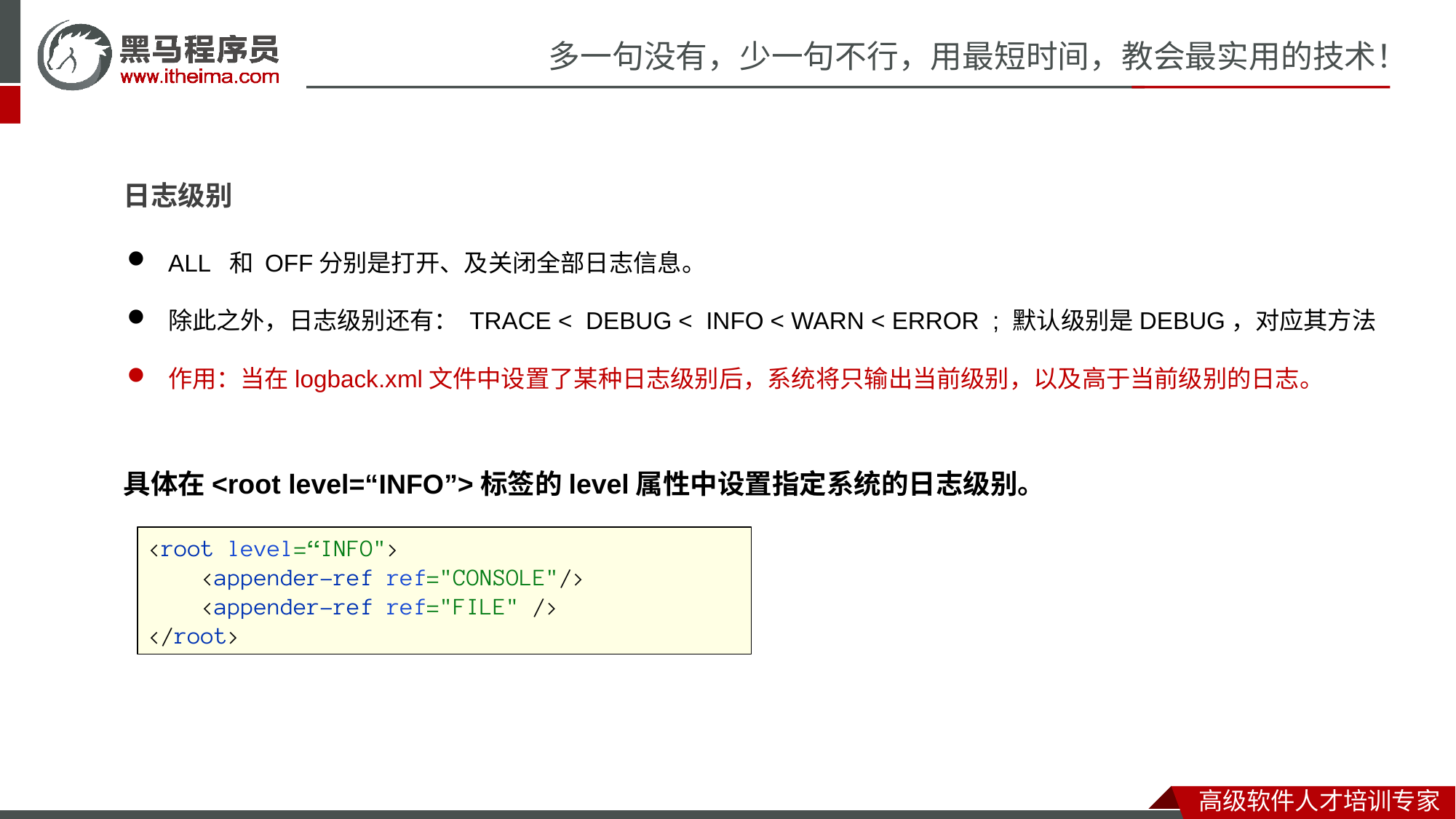

日志级别
ALL  和 OFF分别是打开、及关闭全部日志信息。
除此之外，日志级别还有： TRACE <  DEBUG <  INFO < WARN < ERROR  ; 默认级别是DEBUG，对应其方法
作用：当在logback.xml文件中设置了某种日志级别后，系统将只输出当前级别，以及高于当前级别的日志。
具体在<root level=“INFO”>标签的level属性中设置指定系统的日志级别。
<root level=“INFO">
    <appender-ref ref="CONSOLE"/>
    <appender-ref ref="FILE" />
</root>